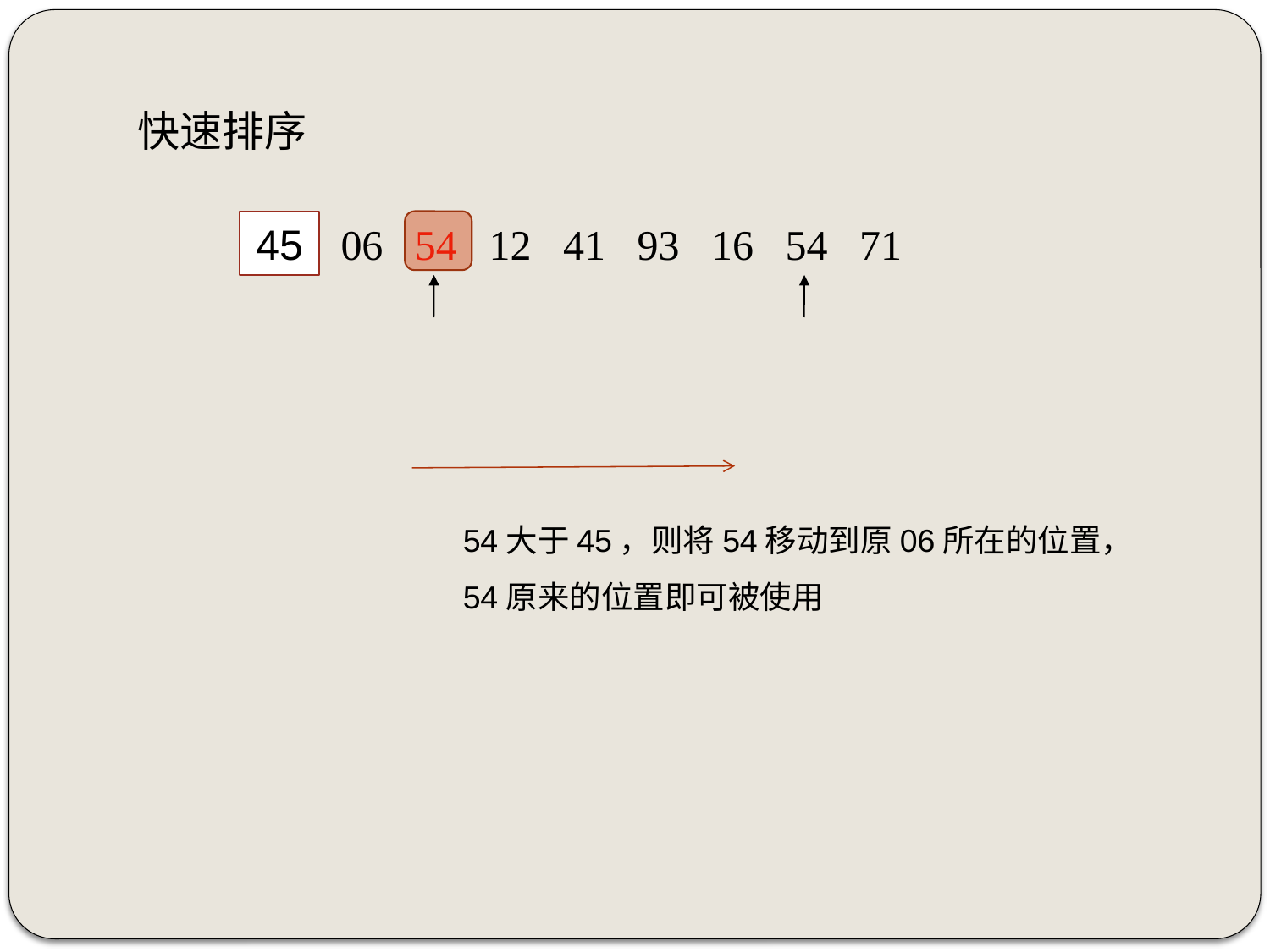

快速排序

45
06   54   12   41   93   16   54   71

54大于45，则将54移动到原06所在的位置，
54原来的位置即可被使用